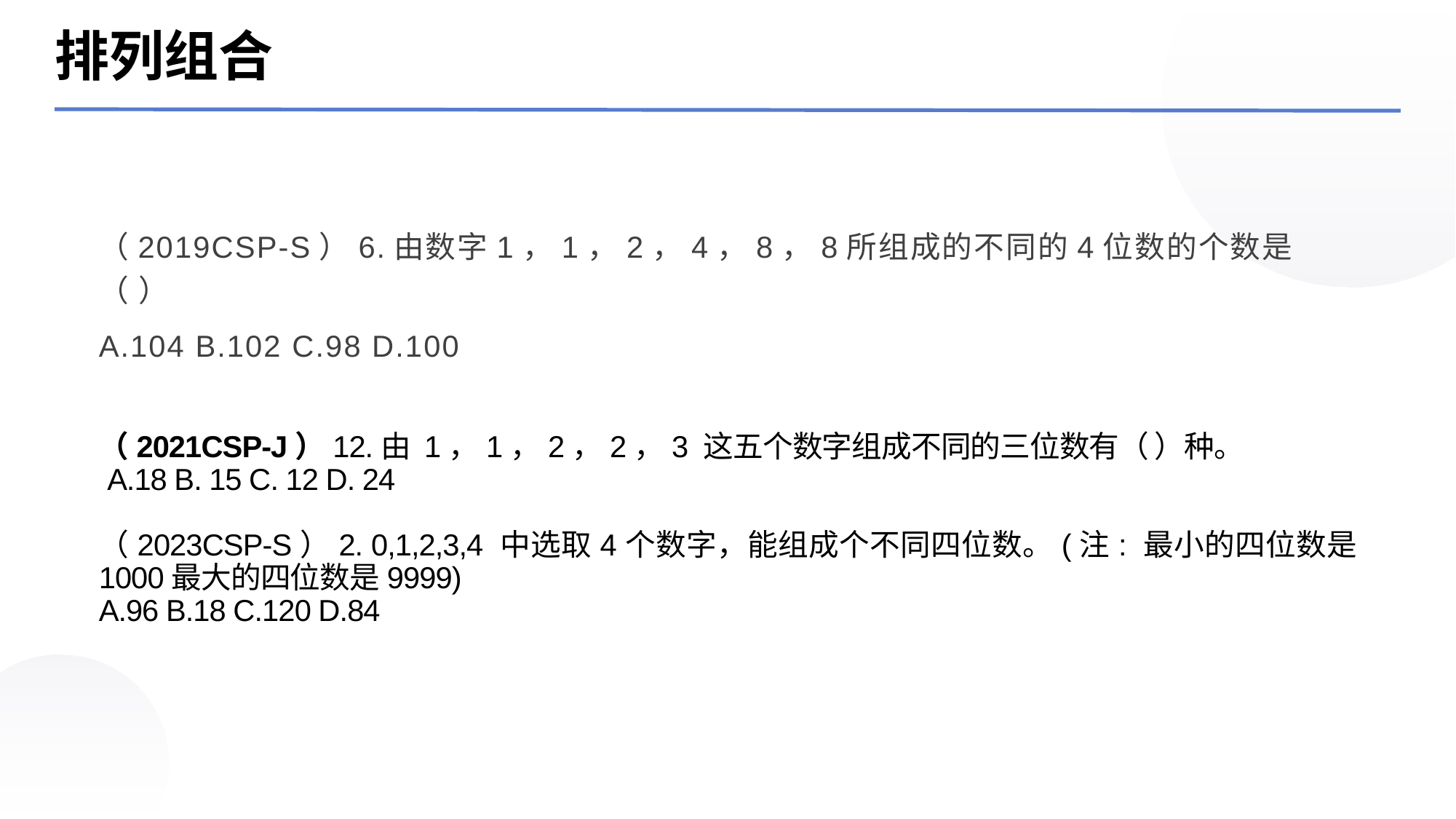

排列组合
（2019CSP-S）6.由数字1，1，2，4，8，8所组成的不同的4位数的个数是（ ）
A.104 B.102 C.98 D.100

（2021CSP-J）12.由 1，1，2，2，3 这五个数字组成不同的三位数有（ ）种。
 A.18 B. 15 C. 12 D. 24

（2023CSP-S）2. 0,1,2,3,4 中选取4个数字，能组成个不同四位数。(注: 最小的四位数是 1000最大的四位数是9999)
A.96 B.18 C.120 D.84